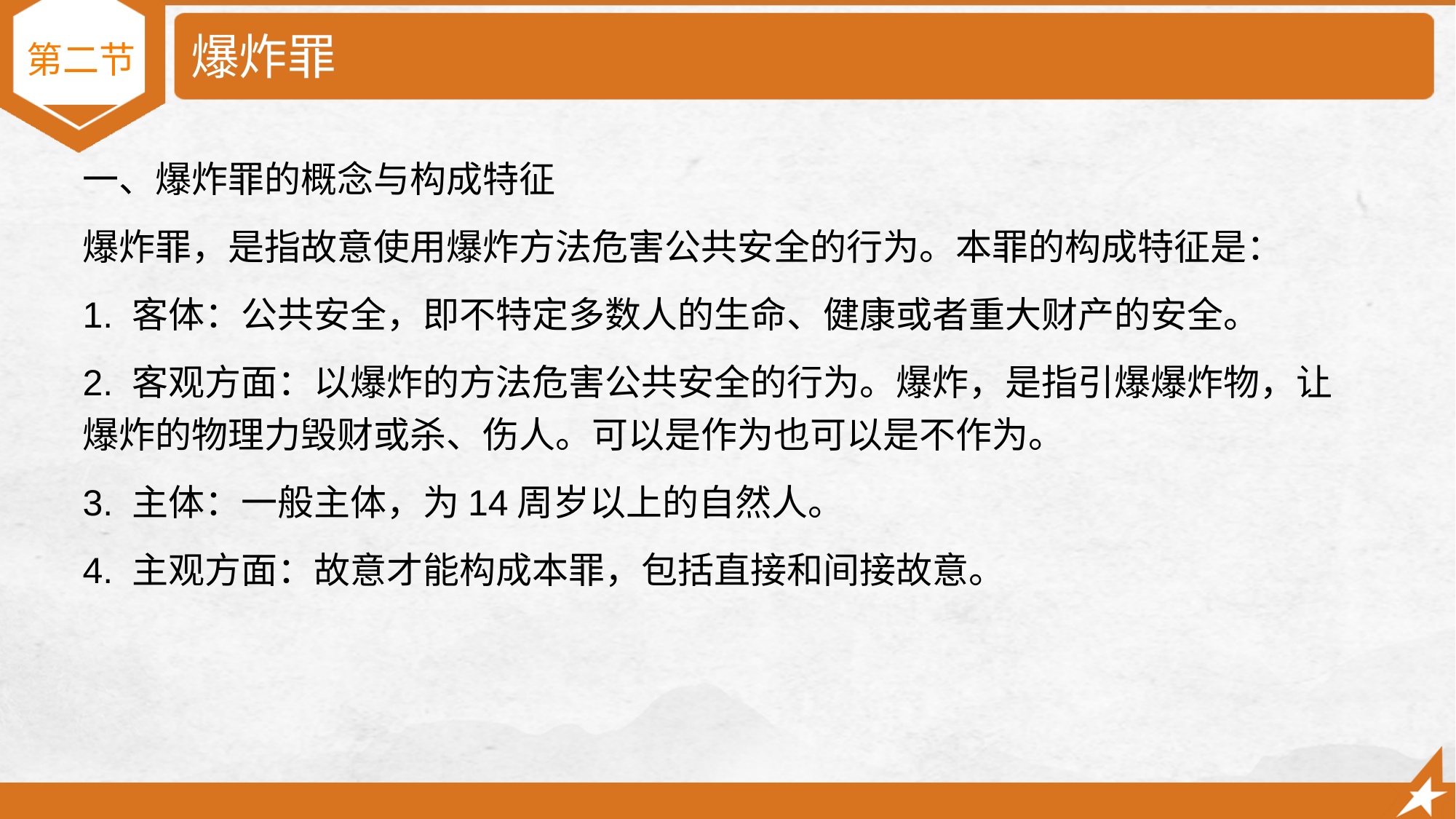

# 爆炸罪
第二节
一、爆炸罪的概念与构成特征
爆炸罪，是指故意使用爆炸方法危害公共安全的行为。本罪的构成特征是：
1. 客体：公共安全，即不特定多数人的生命、健康或者重大财产的安全。
2. 客观方面：以爆炸的方法危害公共安全的行为。爆炸，是指引爆爆炸物，让爆炸的物理力毁财或杀、伤人。可以是作为也可以是不作为。
3. 主体：一般主体，为14周岁以上的自然人。
4. 主观方面：故意才能构成本罪，包括直接和间接故意。